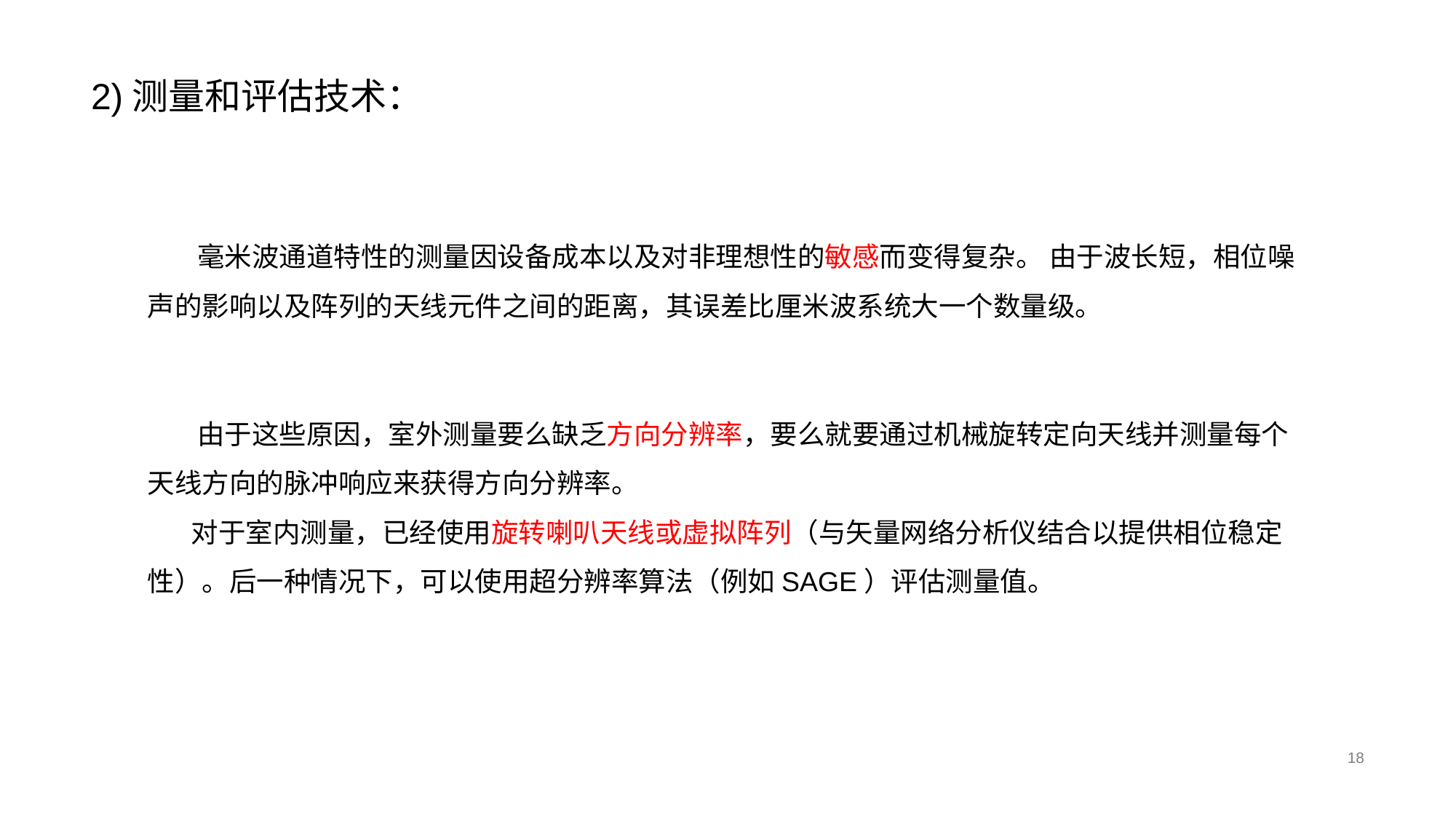

# 2)测量和评估技术：
       毫米波通道特性的测量因设备成本以及对非理想性的敏感而变得复杂。 由于波长短，相位噪声的影响以及阵列的天线元件之间的距离，其误差比厘米波系统大一个数量级。
       由于这些原因，室外测量要么缺乏方向分辨率，要么就要通过机械旋转定向天线并测量每个天线方向的脉冲响应来获得方向分辨率。
      对于室内测量，已经使用旋转喇叭天线或虚拟阵列（与矢量网络分析仪结合以提供相位稳定性）。后一种情况下，可以使用超分辨率算法（例如SAGE）评估测量值。
18